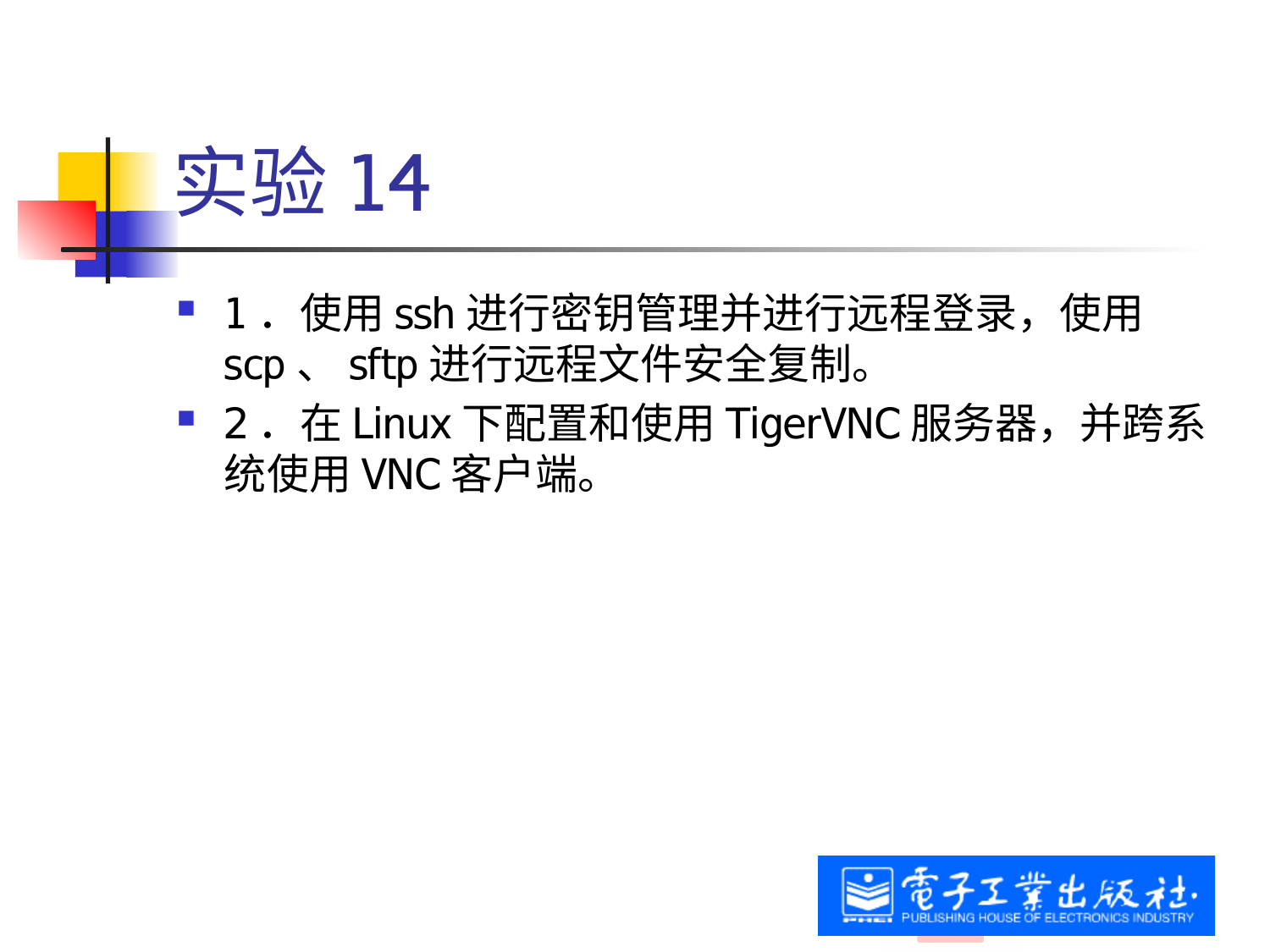

# 实验14
1．使用ssh进行密钥管理并进行远程登录，使用scp、sftp进行远程文件安全复制。
2．在Linux下配置和使用TigerVNC服务器，并跨系统使用VNC客户端。